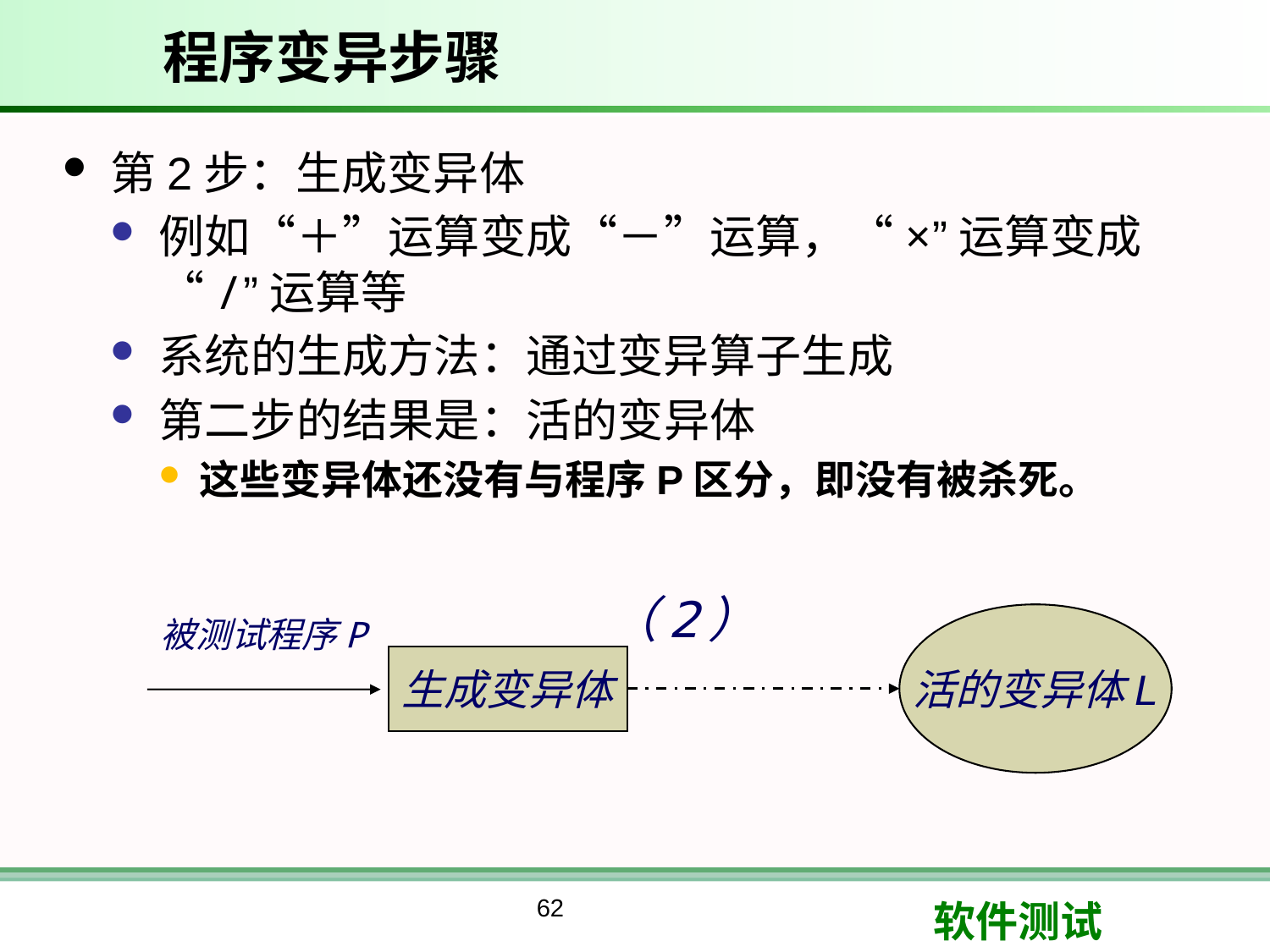

# 程序变异步骤
第2步：生成变异体
例如“＋”运算变成“－”运算，“×”运算变成“/”运算等
系统的生成方法：通过变异算子生成
第二步的结果是：活的变异体
这些变异体还没有与程序P区分，即没有被杀死。

（2）
活的变异体L
被测试程序P

生成变异体
62